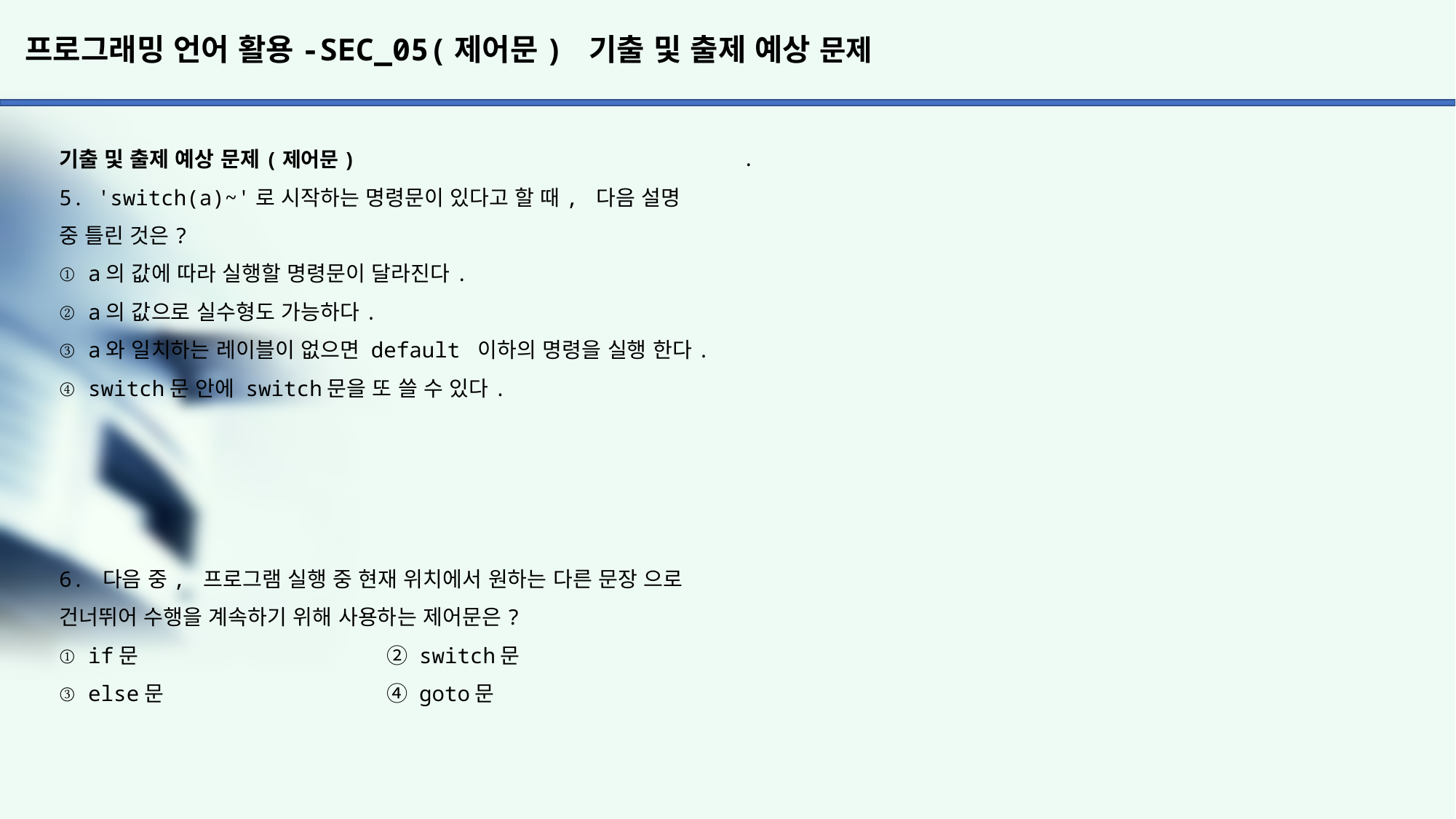

# 프로그래밍 언어 활용-SEC_05(제어문) 기출 및 출제 예상 문제
.
기출 및 출제 예상 문제(제어문)
5. 'switch(a)~'로 시작하는 명령문이 있다고 할 때, 다음 설명
중 틀린 것은?
① a의 값에 따라 실행할 명령문이 달라진다.
② a의 값으로 실수형도 가능하다.
③ a와 일치하는 레이블이 없으면 default 이하의 명령을 실행 한다.
④ switch문 안에 switch문을 또 쓸 수 있다.

6. 다음 중, 프로그램 실행 중 현재 위치에서 원하는 다른 문장 으로 건너뛰어 수행을 계속하기 위해 사용하는 제어문은?
① if문			② switch문
③ else문			④ goto문